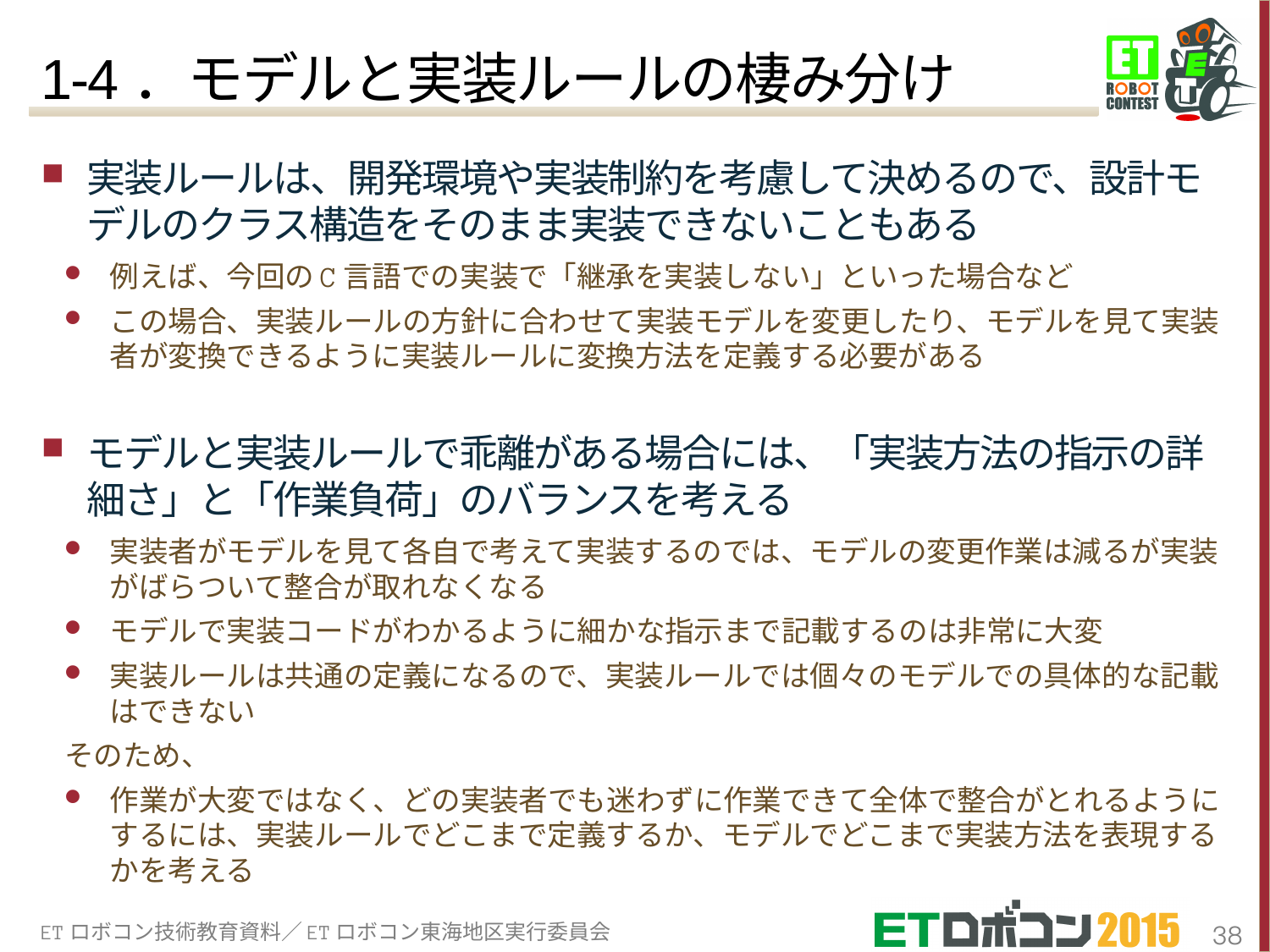

# 1-4．モデルと実装ルールの棲み分け
実装ルールは、開発環境や実装制約を考慮して決めるので、設計モデルのクラス構造をそのまま実装できないこともある
例えば、今回のC言語での実装で「継承を実装しない」といった場合など
この場合、実装ルールの方針に合わせて実装モデルを変更したり、モデルを見て実装者が変換できるように実装ルールに変換方法を定義する必要がある

モデルと実装ルールで乖離がある場合には、「実装方法の指示の詳細さ」と「作業負荷」のバランスを考える
実装者がモデルを見て各自で考えて実装するのでは、モデルの変更作業は減るが実装がばらついて整合が取れなくなる
モデルで実装コードがわかるように細かな指示まで記載するのは非常に大変
実装ルールは共通の定義になるので、実装ルールでは個々のモデルでの具体的な記載はできない
そのため、
作業が大変ではなく、どの実装者でも迷わずに作業できて全体で整合がとれるようにするには、実装ルールでどこまで定義するか、モデルでどこまで実装方法を表現するかを考える

ETロボコン技術教育資料／ETロボコン東海地区実行委員会
38